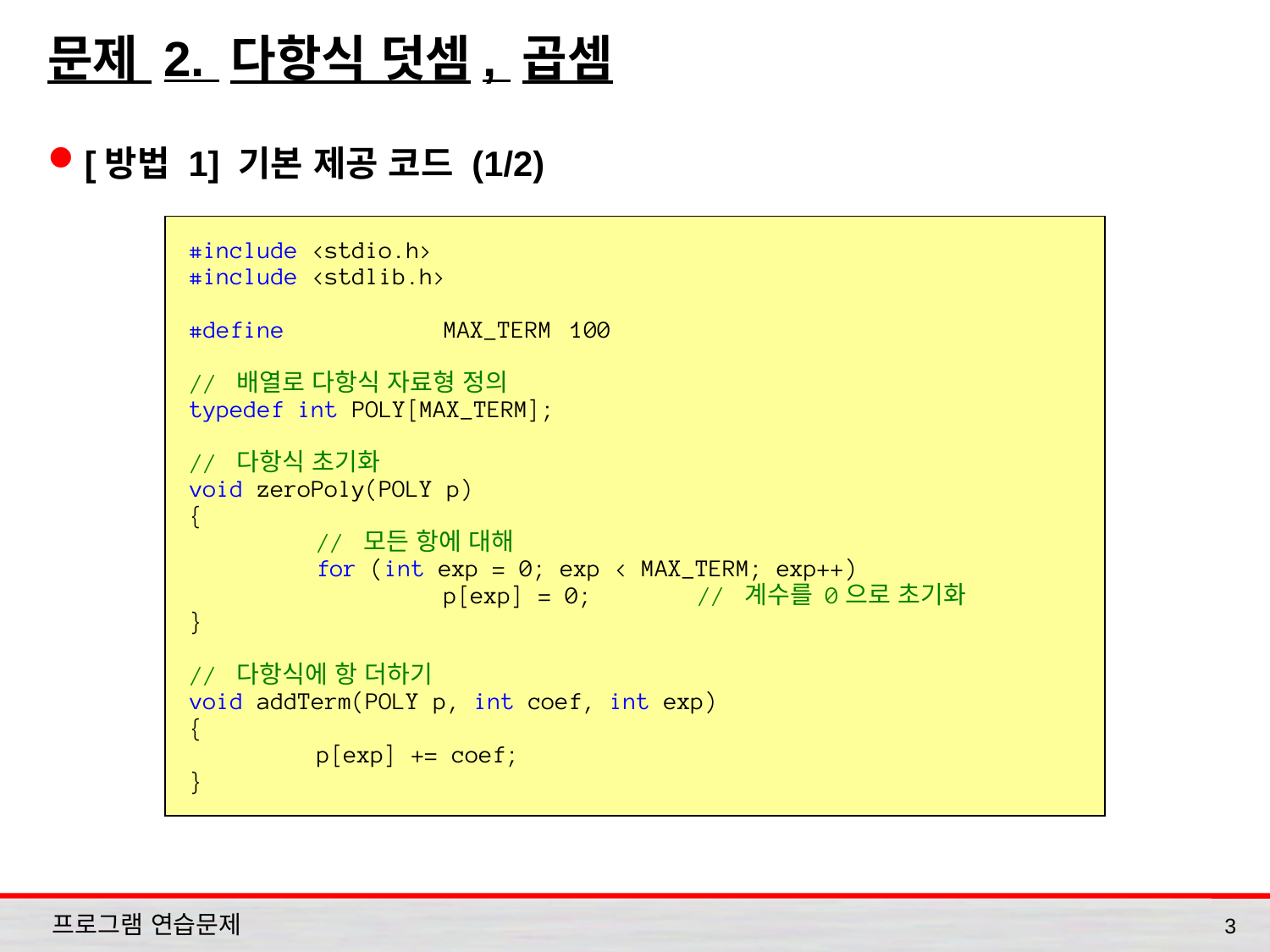

# 문제 2. 다항식 덧셈, 곱셈
[방법 1] 기본 제공 코드 (1/2)
#include <stdio.h>
#include <stdlib.h>

#define		MAX_TERM	100

// 배열로 다항식 자료형 정의
typedef int POLY[MAX_TERM];

// 다항식 초기화
void zeroPoly(POLY p)
{
	// 모든 항에 대해
	for (int exp = 0; exp < MAX_TERM; exp++)
		p[exp] = 0;	// 계수를 0으로 초기화
}

// 다항식에 항 더하기
void addTerm(POLY p, int coef, int exp)
{
	p[exp] += coef;
}